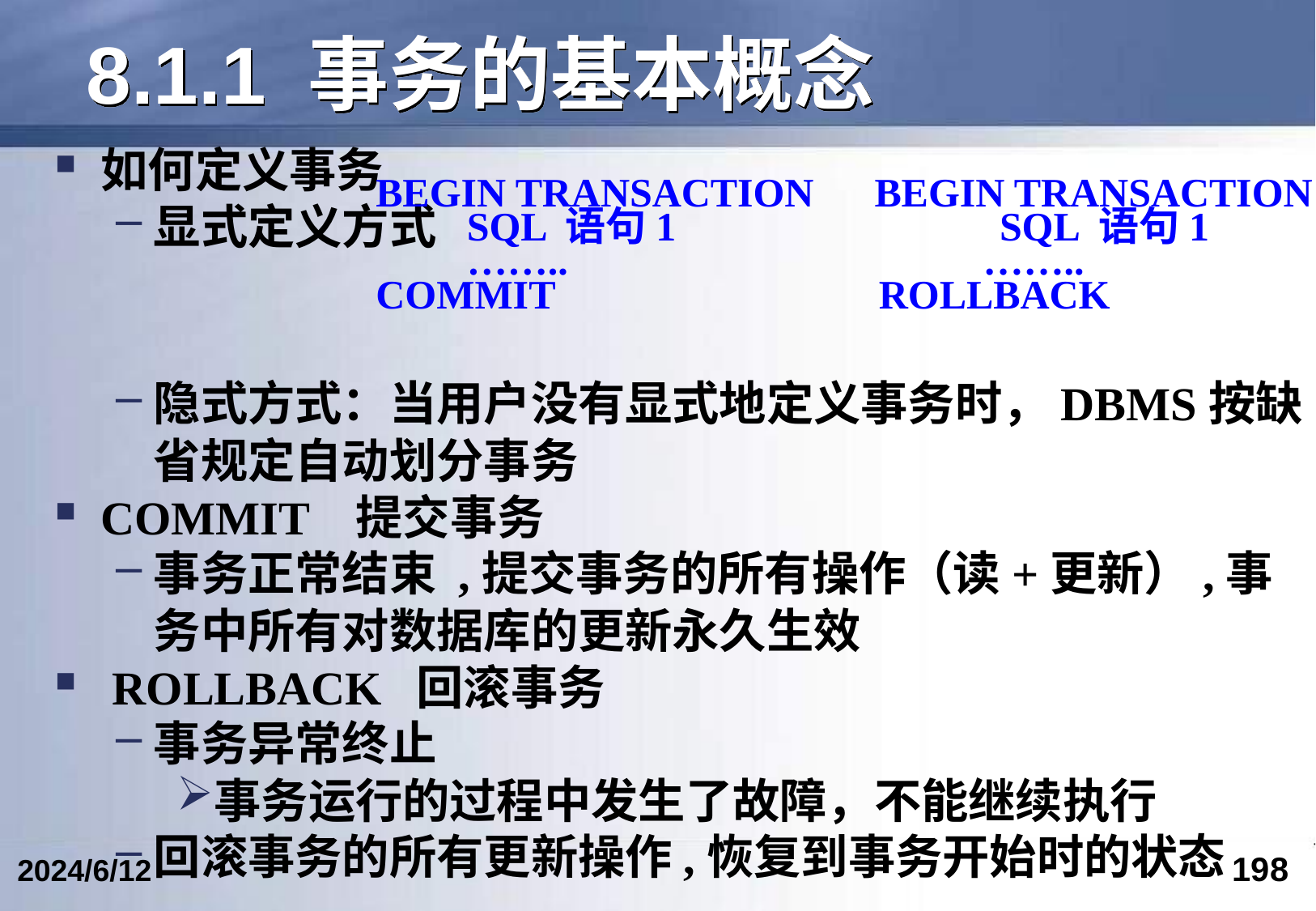

# 8.1.1 事务的基本概念
如何定义事务
显式定义方式

隐式方式：当用户没有显式地定义事务时，DBMS按缺省规定自动划分事务
COMMIT   提交事务
事务正常结束 ,提交事务的所有操作（读+更新）,事务中所有对数据库的更新永久生效
 ROLLBACK  回滚事务
事务异常终止
事务运行的过程中发生了故障，不能继续执行
回滚事务的所有更新操作,恢复到事务开始时的状态
 BEGIN TRANSACTION      BEGIN TRANSACTION
          SQL 语句1                                SQL 语句1
          ……..                                         ……..
 COMMIT                                ROLLBACK
198
2024/6/12